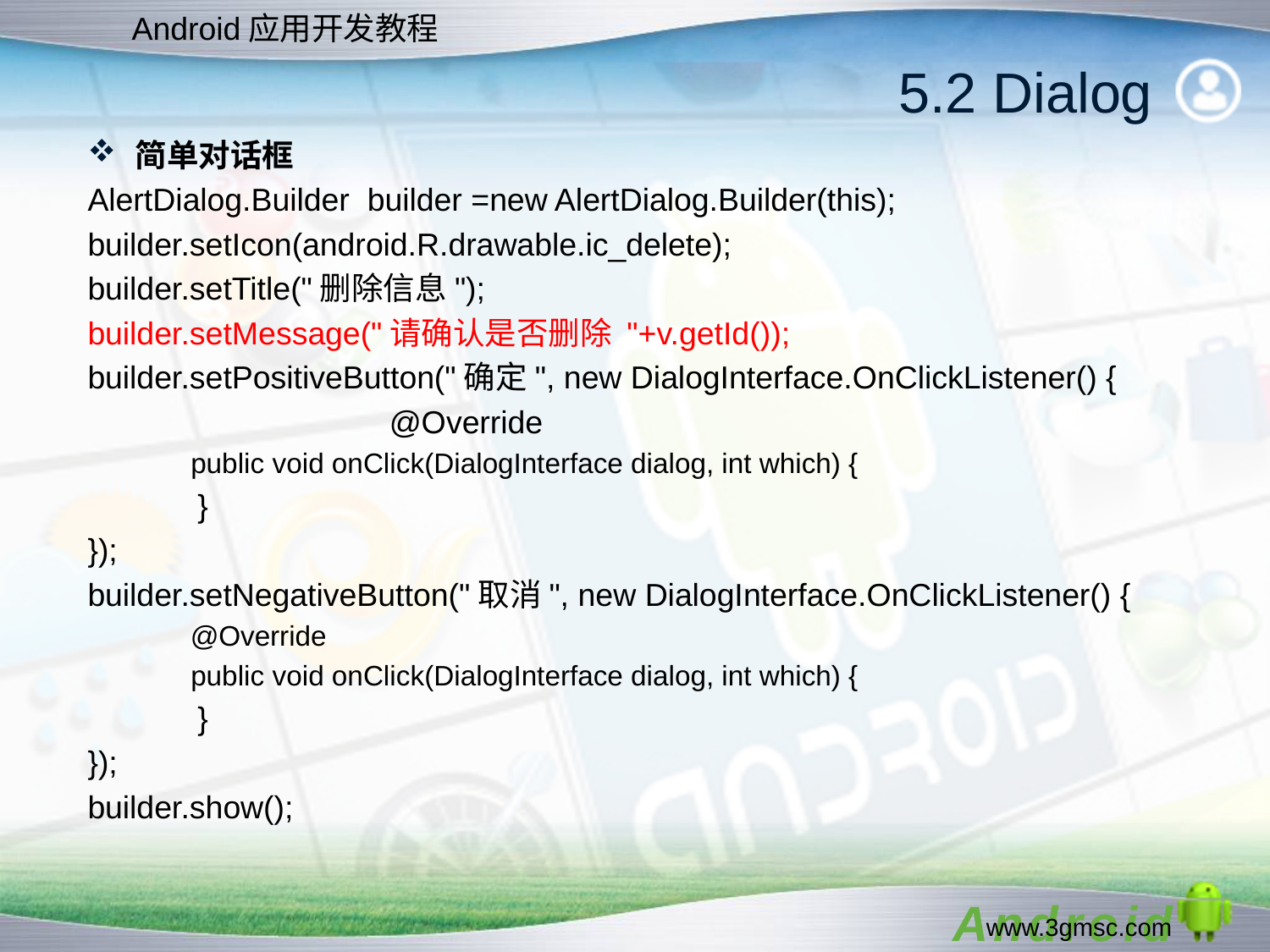

# 5.2 Dialog
简单对话框
AlertDialog.Builder  builder =new AlertDialog.Builder(this);
builder.setIcon(android.R.drawable.ic_delete);
builder.setTitle("删除信息");
builder.setMessage("请确认是否删除 "+v.getId());
builder.setPositiveButton("确定", new DialogInterface.OnClickListener() {
			@Override
	public void onClick(DialogInterface dialog, int which) {
	       }
});
builder.setNegativeButton("取消", new DialogInterface.OnClickListener() {
     @Override
	public void onClick(DialogInterface dialog, int which) {
	       }
});
builder.show();
www.3gmsc.com